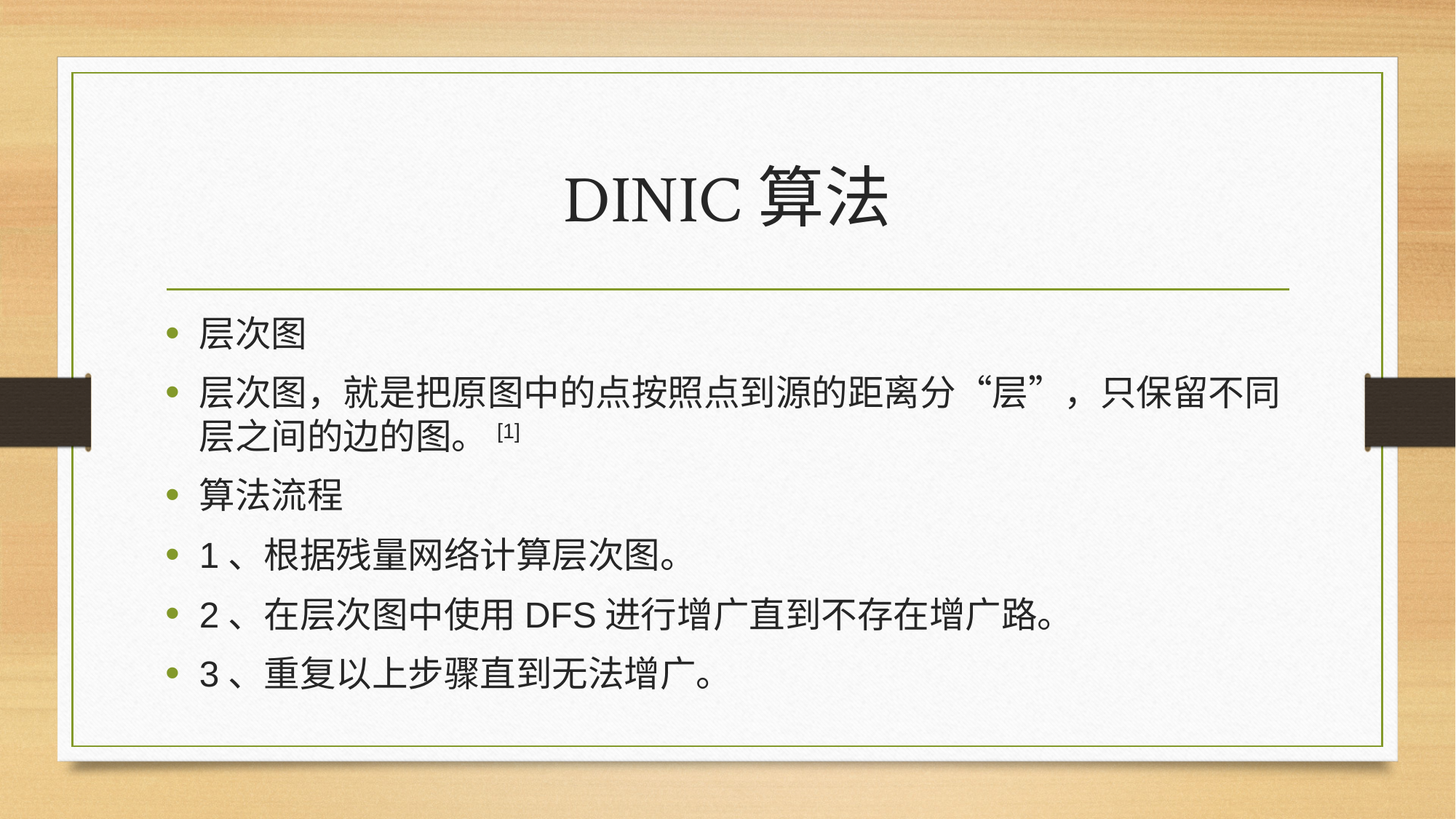

# DINIC算法
层次图
层次图，就是把原图中的点按照点到源的距离分“层”，只保留不同层之间的边的图。 [1]
算法流程
1、根据残量网络计算层次图。
2、在层次图中使用DFS进行增广直到不存在增广路。
3、重复以上步骤直到无法增广。